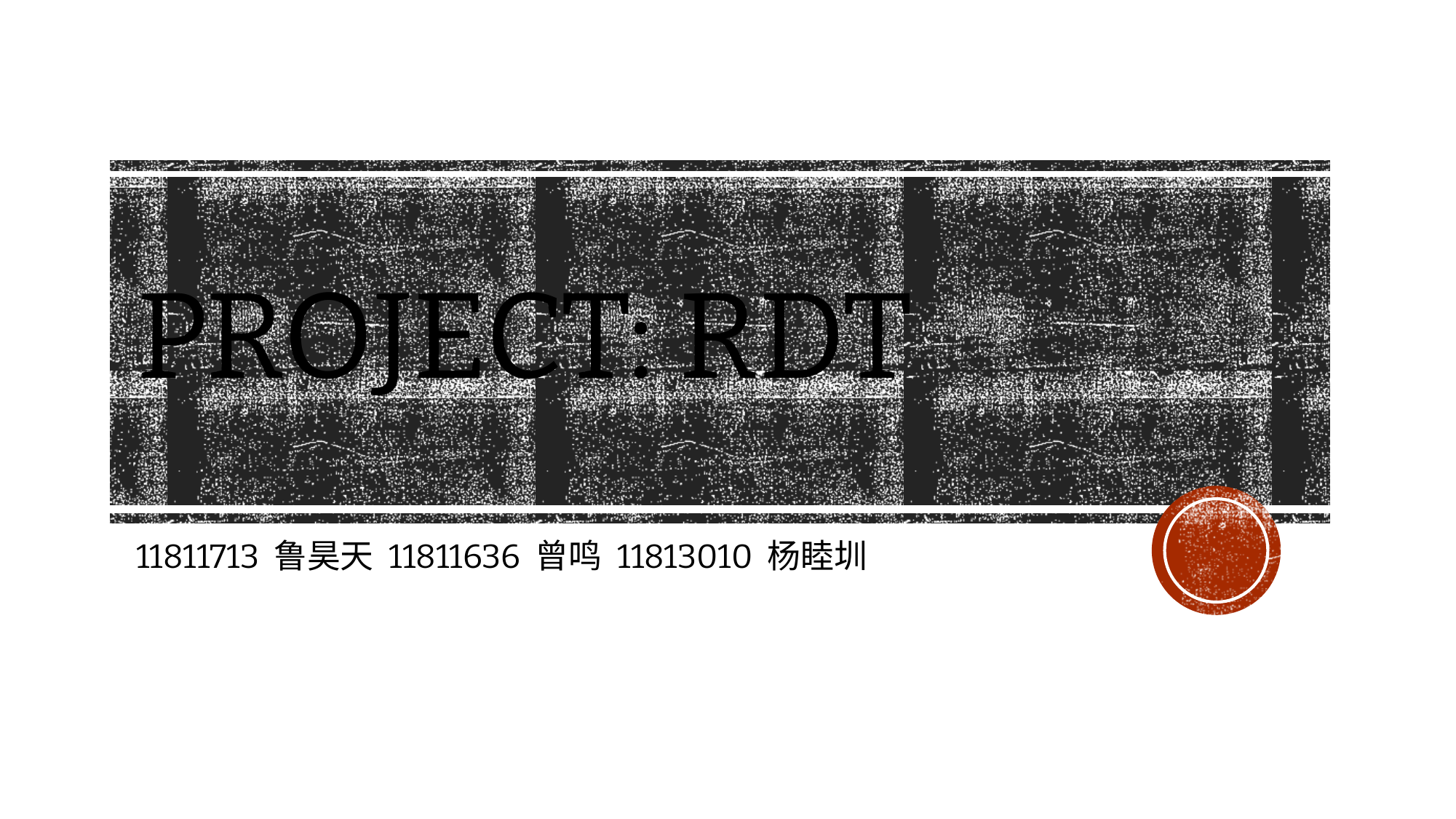

# Project: rdt
11811713 鲁昊天 11811636 曾鸣 11813010 杨睦圳